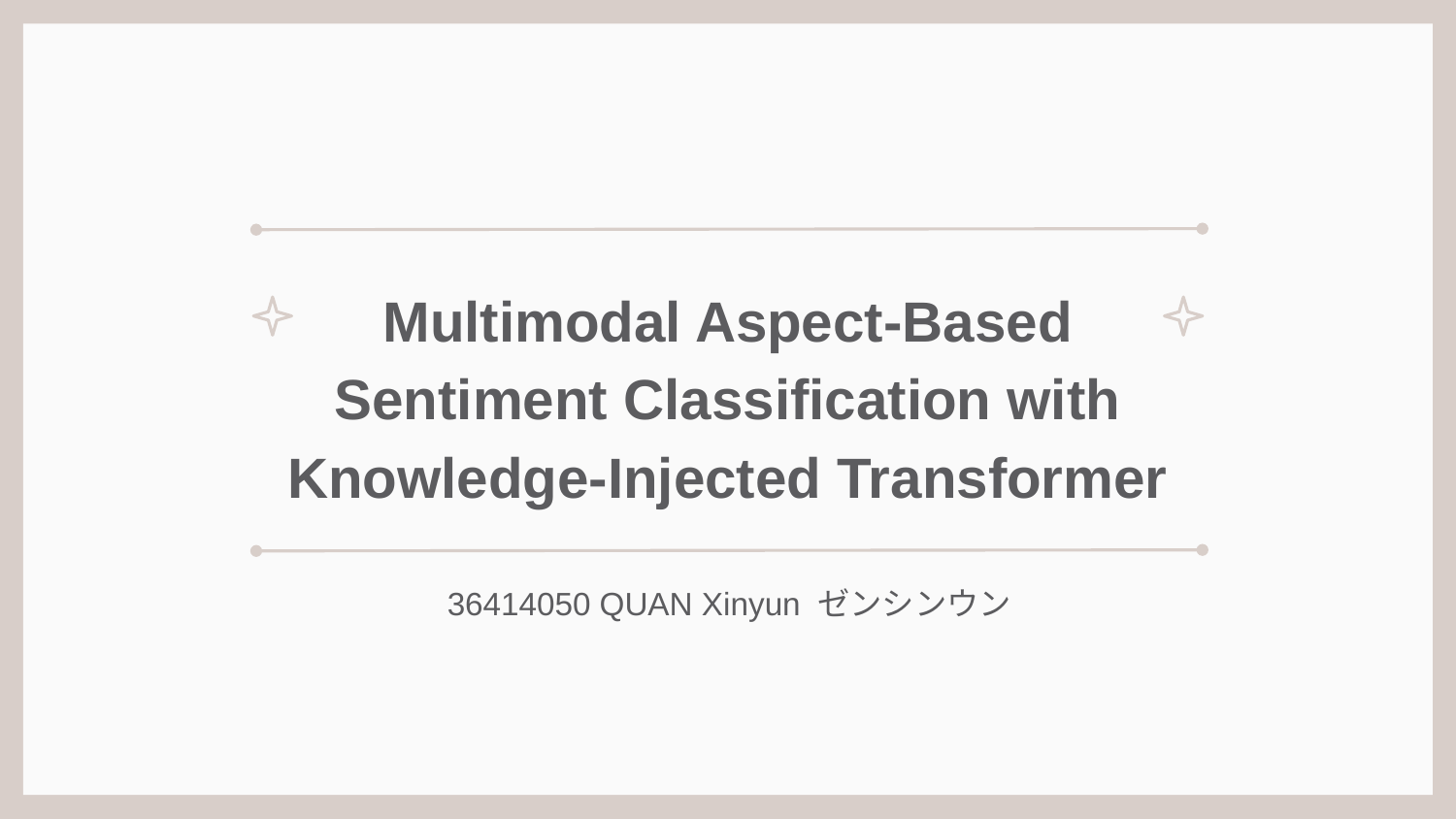

# Multimodal Aspect-Based Sentiment Classification with Knowledge-Injected Transformer

36414050 QUAN Xinyun ゼンシンウン